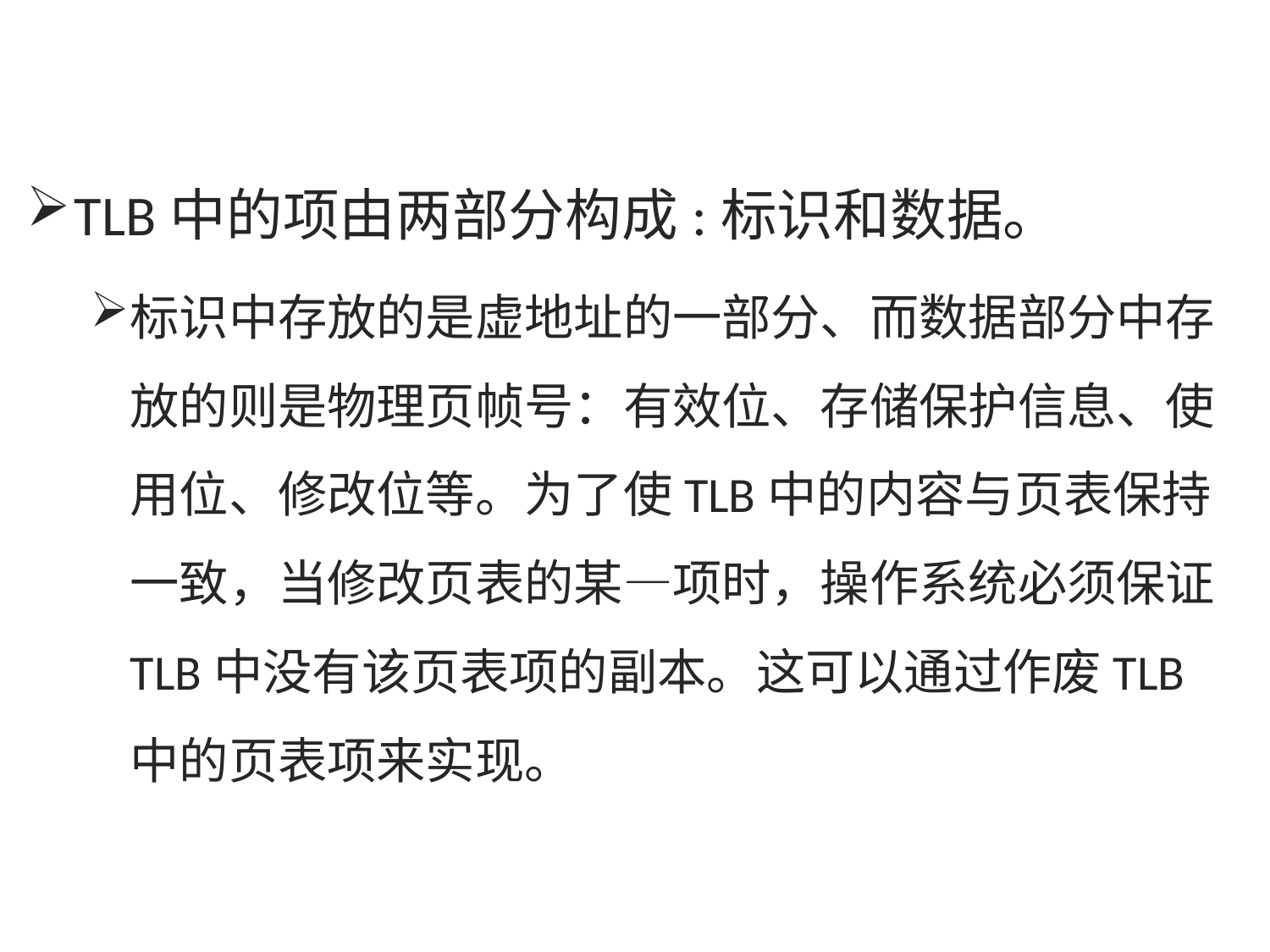

# TLB中的项由两部分构成:标识和数据。
标识中存放的是虚地址的一部分、而数据部分中存放的则是物理页帧号：有效位、存储保护信息、使用位、修改位等。为了使TLB中的内容与页表保持一致，当修改页表的某—项时，操作系统必须保证TLB中没有该页表项的副本。这可以通过作废TLB中的页表项来实现。